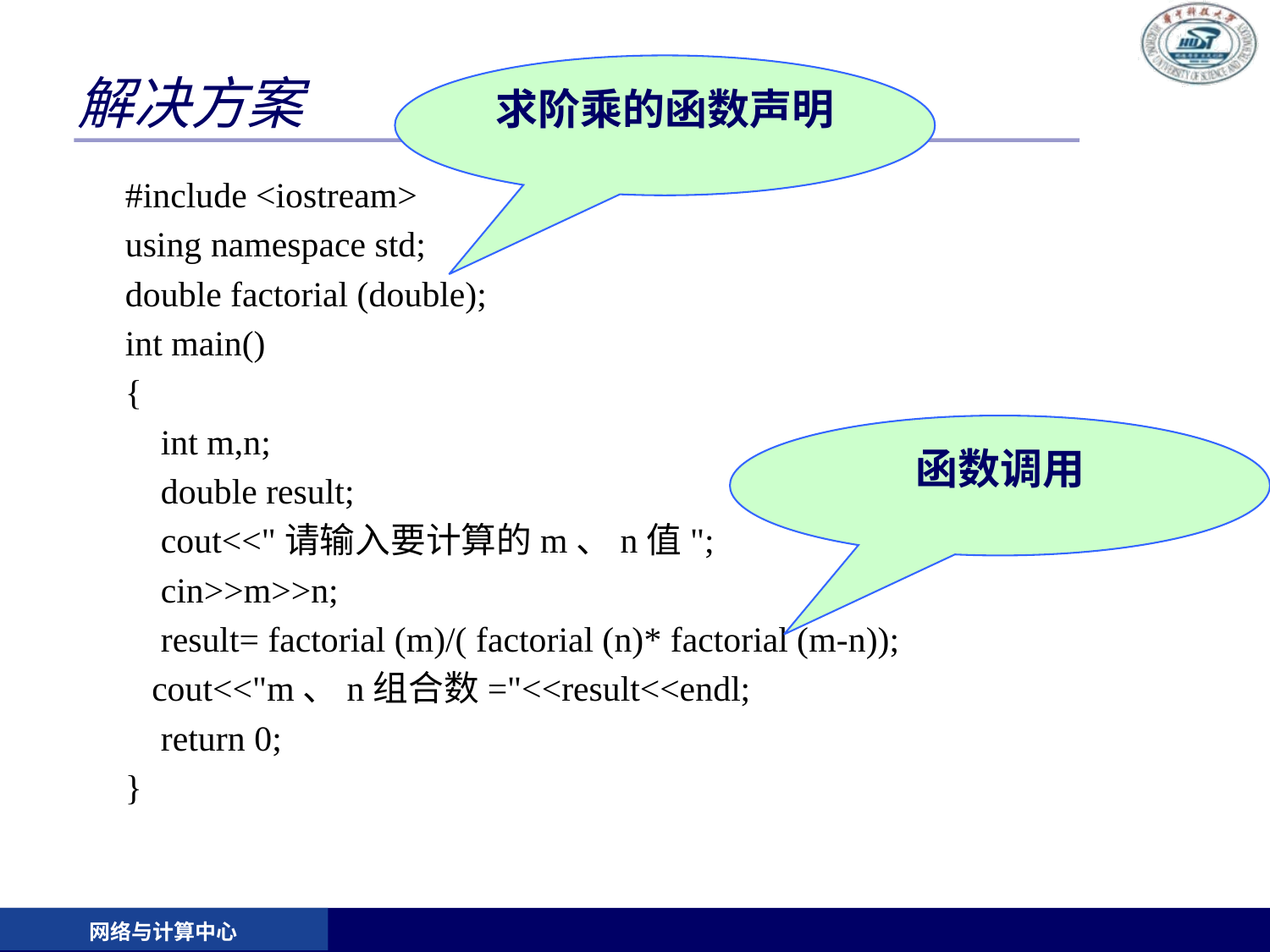

# 解决方案
求阶乘的函数声明
#include <iostream>
using namespace std;
double factorial (double);
int main()
{
    int m,n;
    double result;
    cout<<"请输入要计算的m、n值";
    cin>>m>>n;
    result= factorial (m)/( factorial (n)* factorial (m-n));
   cout<<"m、n组合数="<<result<<endl;
    return 0;
}

函数调用
网络与计算中心